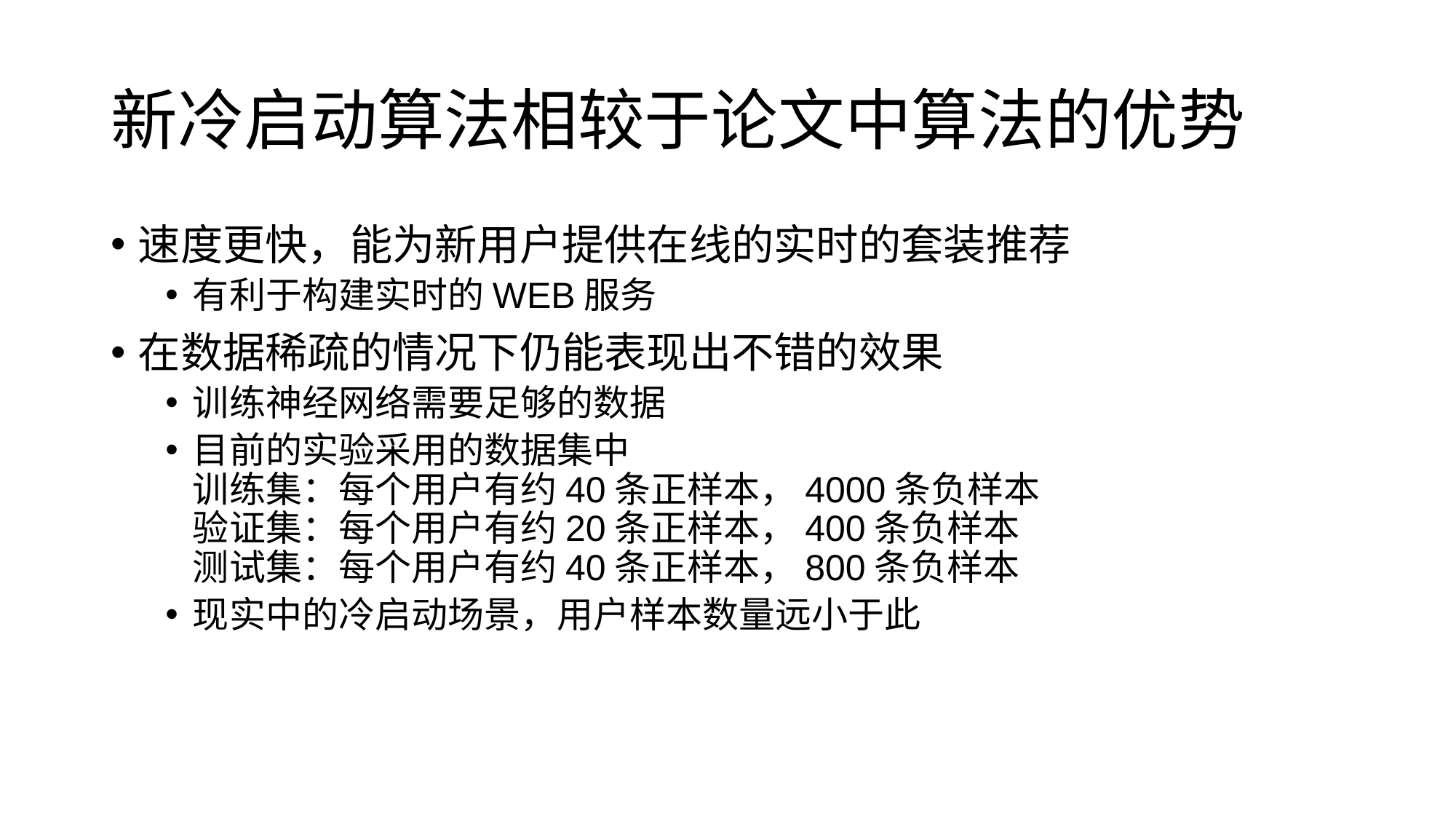

# 新冷启动算法相较于论文中算法的优势
速度更快，能为新用户提供在线的实时的套装推荐
有利于构建实时的WEB服务
在数据稀疏的情况下仍能表现出不错的效果
训练神经网络需要足够的数据
目前的实验采用的数据集中
训练集：每个用户有约40条正样本，4000条负样本
验证集：每个用户有约20条正样本，400条负样本
测试集：每个用户有约40条正样本，800条负样本
现实中的冷启动场景，用户样本数量远小于此